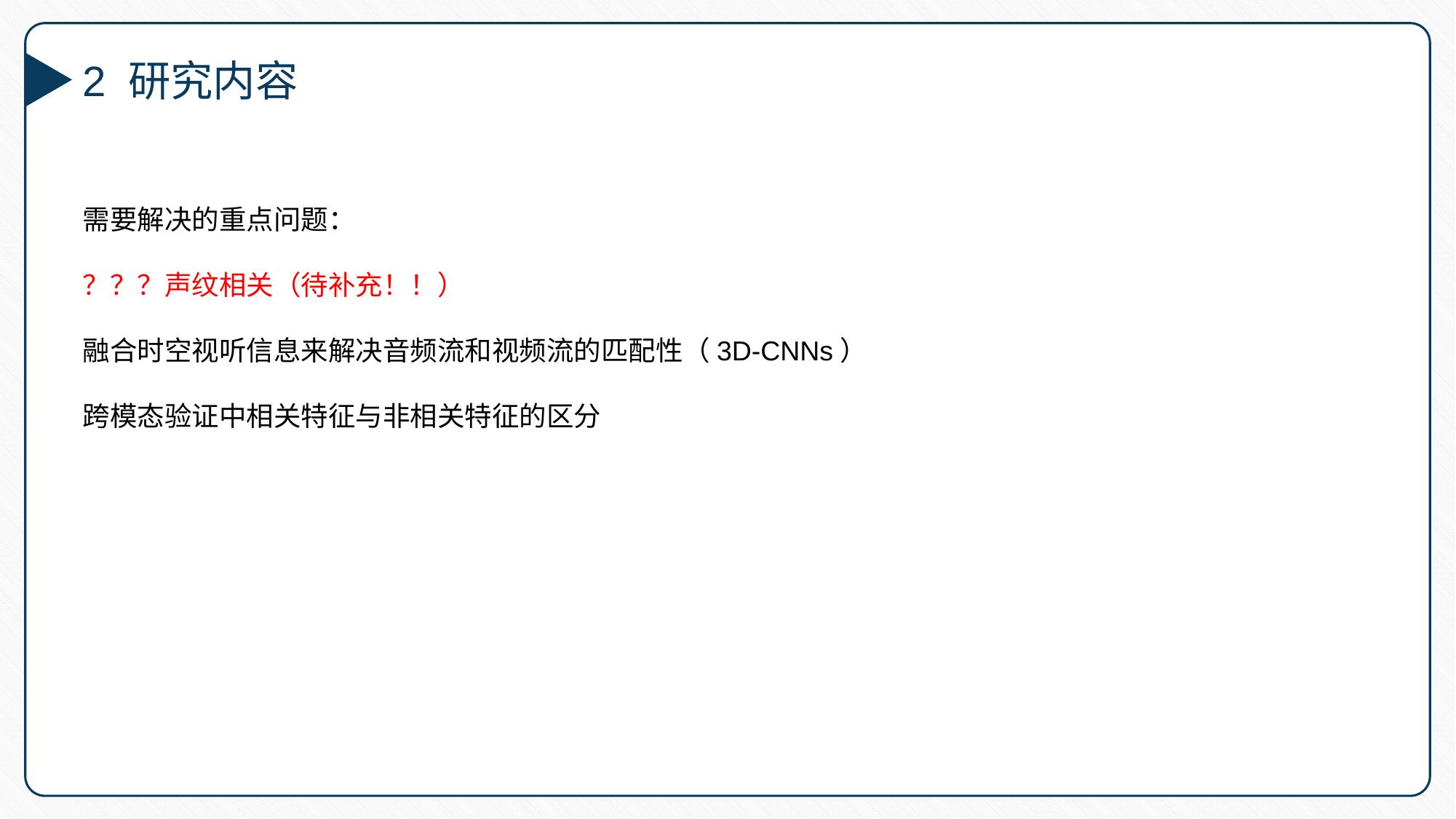

2 研究内容

需要解决的重点问题：

？？？声纹相关（待补充！！）

融合时空视听信息来解决音频流和视频流的匹配性（3D-CNNs）

跨模态验证中相关特征与非相关特征的区分